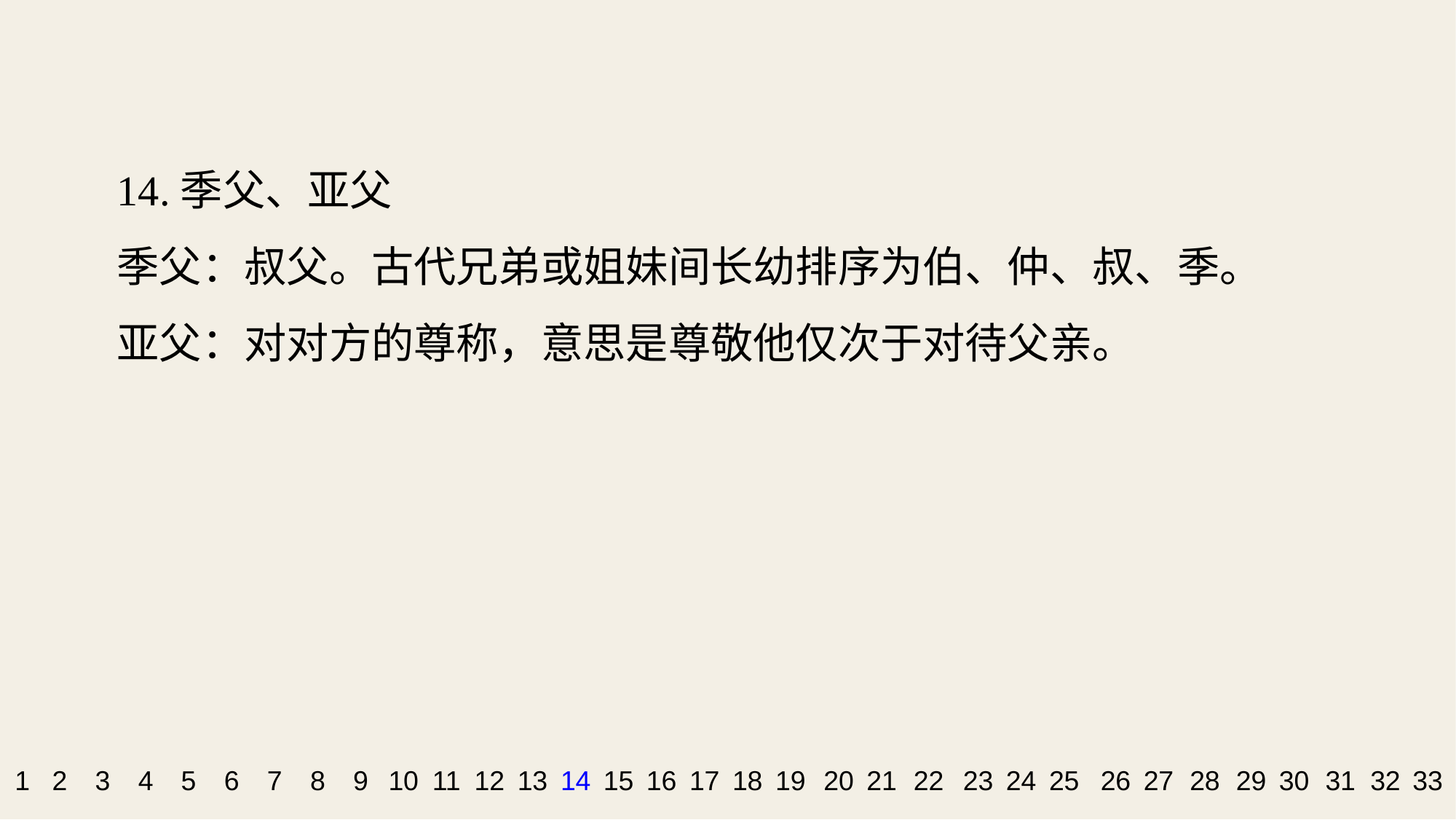

14.季父、亚父
季父：叔父。古代兄弟或姐妹间长幼排序为伯、仲、叔、季。
亚父：对对方的尊称，意思是尊敬他仅次于对待父亲。
1
2
3
4
5
6
7
8
9
10
11
12
13
14
15
16
17
18
19
20
21
22
23
24
25
26
27
28
29
30
31
32
33